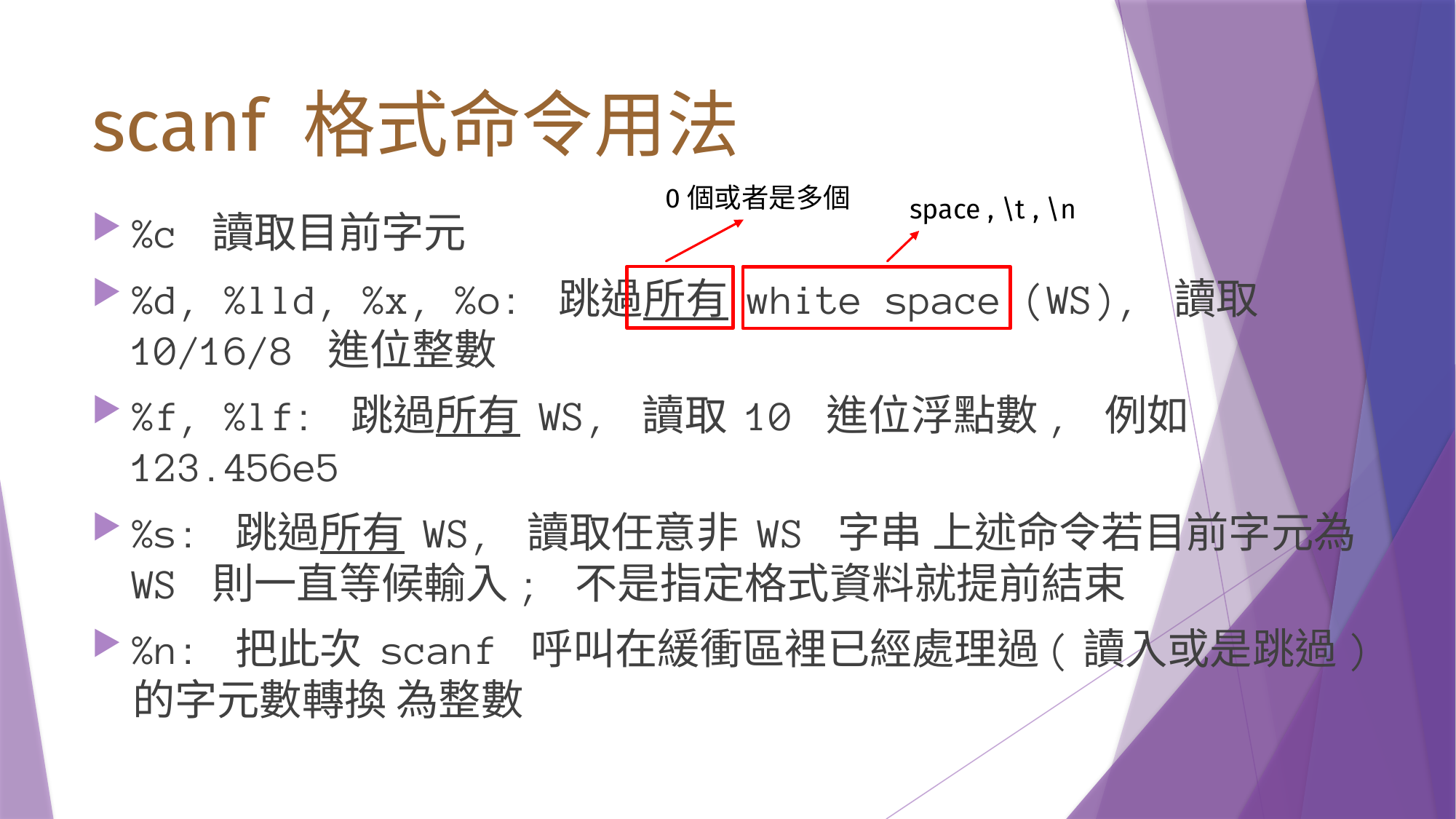

# scanf 格式命令用法
0個或者是多個
space , \t , \n
%c 讀取目前字元
%d, %lld, %x, %o: 跳過所有 white space (WS), 讀取10/16/8 進位整數
%f, %lf: 跳過所有 WS, 讀取 10 進位浮點數, 例如 123.456e5
%s: 跳過所有 WS, 讀取任意非 WS 字串 上述命令若目前字元為 WS 則一直等候輸入; 不是指定格式資料就提前結束
%n: 把此次 scanf 呼叫在緩衝區裡已經處理過(讀入或是跳過)的字元數轉換 為整數